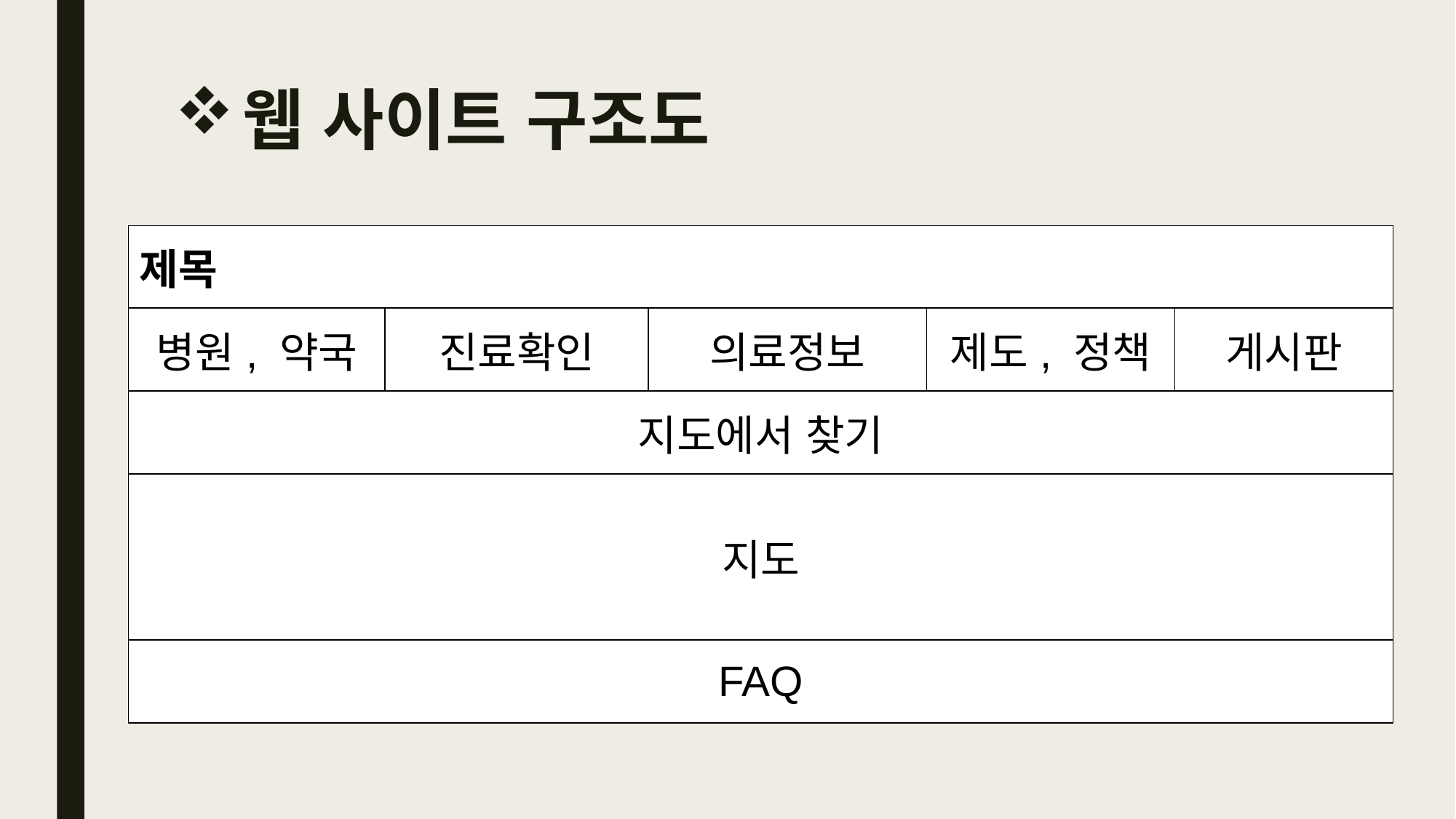

# 웹 사이트 구조도
| 제목 |  |  |  |  |
| --- | --- | --- | --- | --- |
| 병원, 약국 | 진료확인 | 의료정보 | 제도, 정책 | 게시판 |
| 지도에서 찾기 |  |  |  |  |
| 지도 |  |  |  |  |
| FAQ |  |  |  |  |